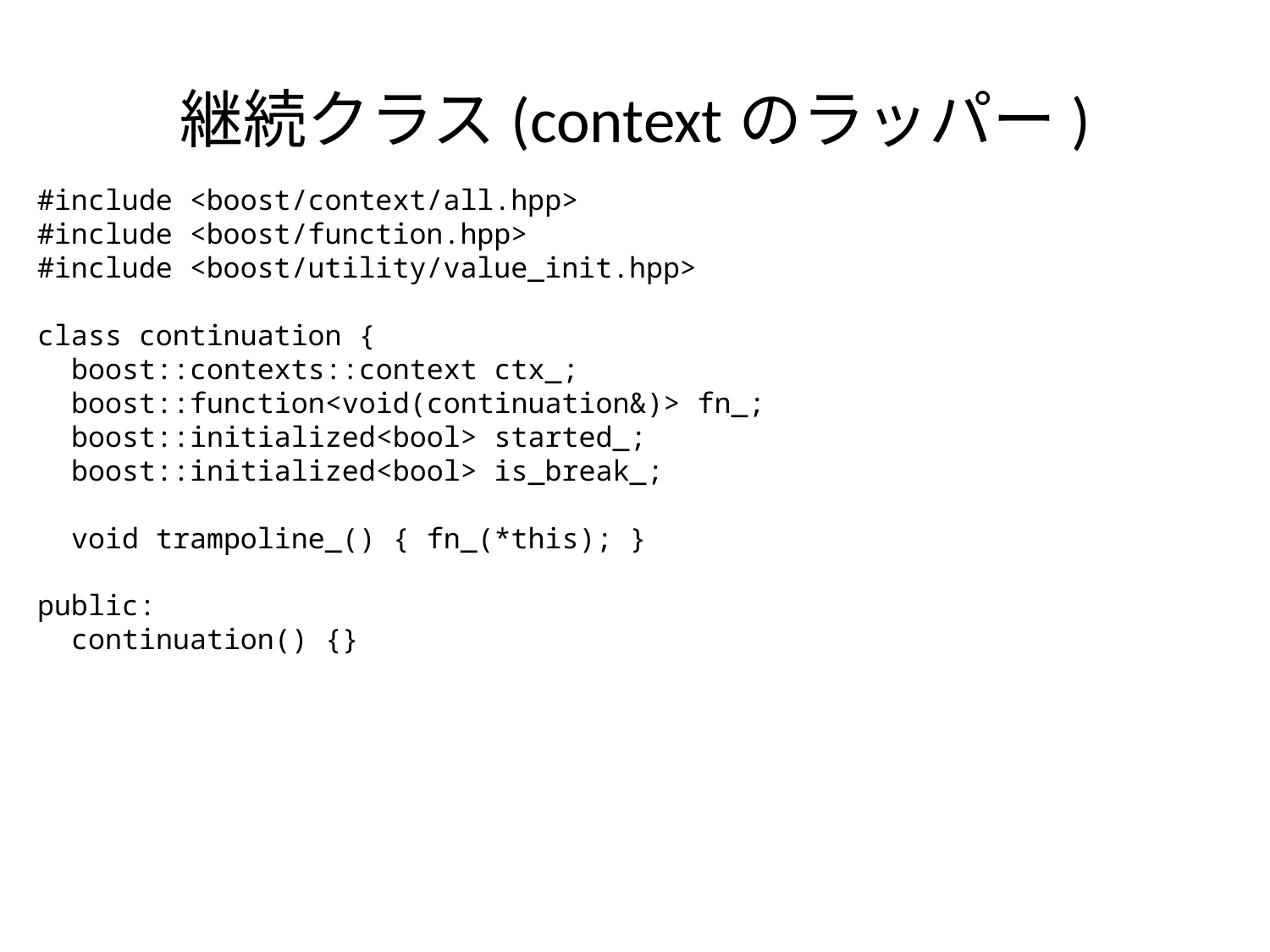

# 継続クラス(contextのラッパー)
#include <boost/context/all.hpp>
#include <boost/function.hpp>
#include <boost/utility/value_init.hpp>

class continuation {
  boost::contexts::context ctx_;
  boost::function<void(continuation&)> fn_;
  boost::initialized<bool> started_;
  boost::initialized<bool> is_break_;

  void trampoline_() { fn_(*this); }

public:
  continuation() {}